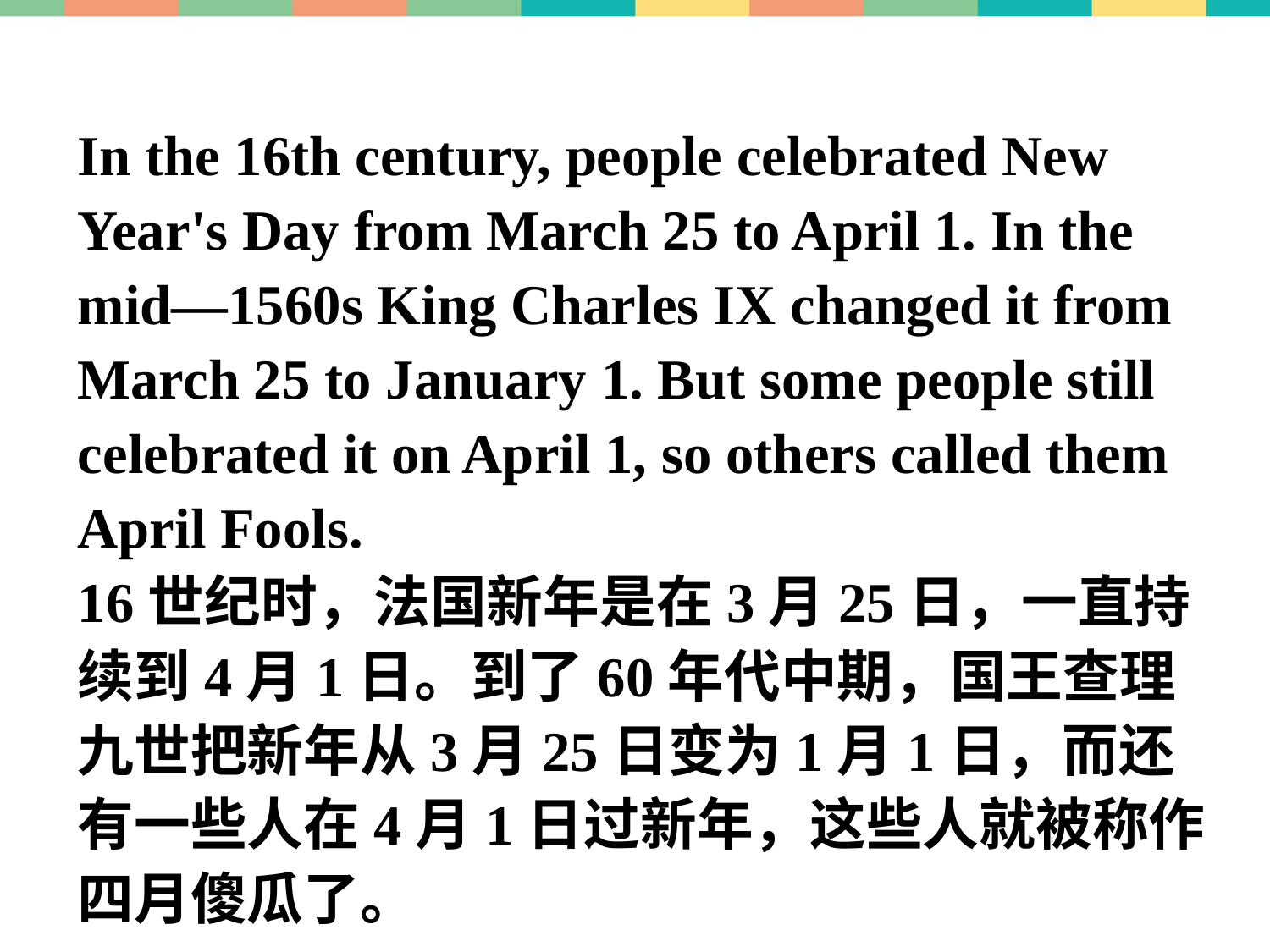

In the 16th century, people celebrated New Year's Day from March 25 to April 1. In the mid—1560s King Charles IX changed it from March 25 to January 1. But some people still celebrated it on April 1, so others called them April Fools.
16世纪时，法国新年是在3月25日，一直持续到4月1日。到了60年代中期，国王查理九世把新年从3月25日变为1月1日，而还有一些人在4月1日过新年，这些人就被称作四月傻瓜了。